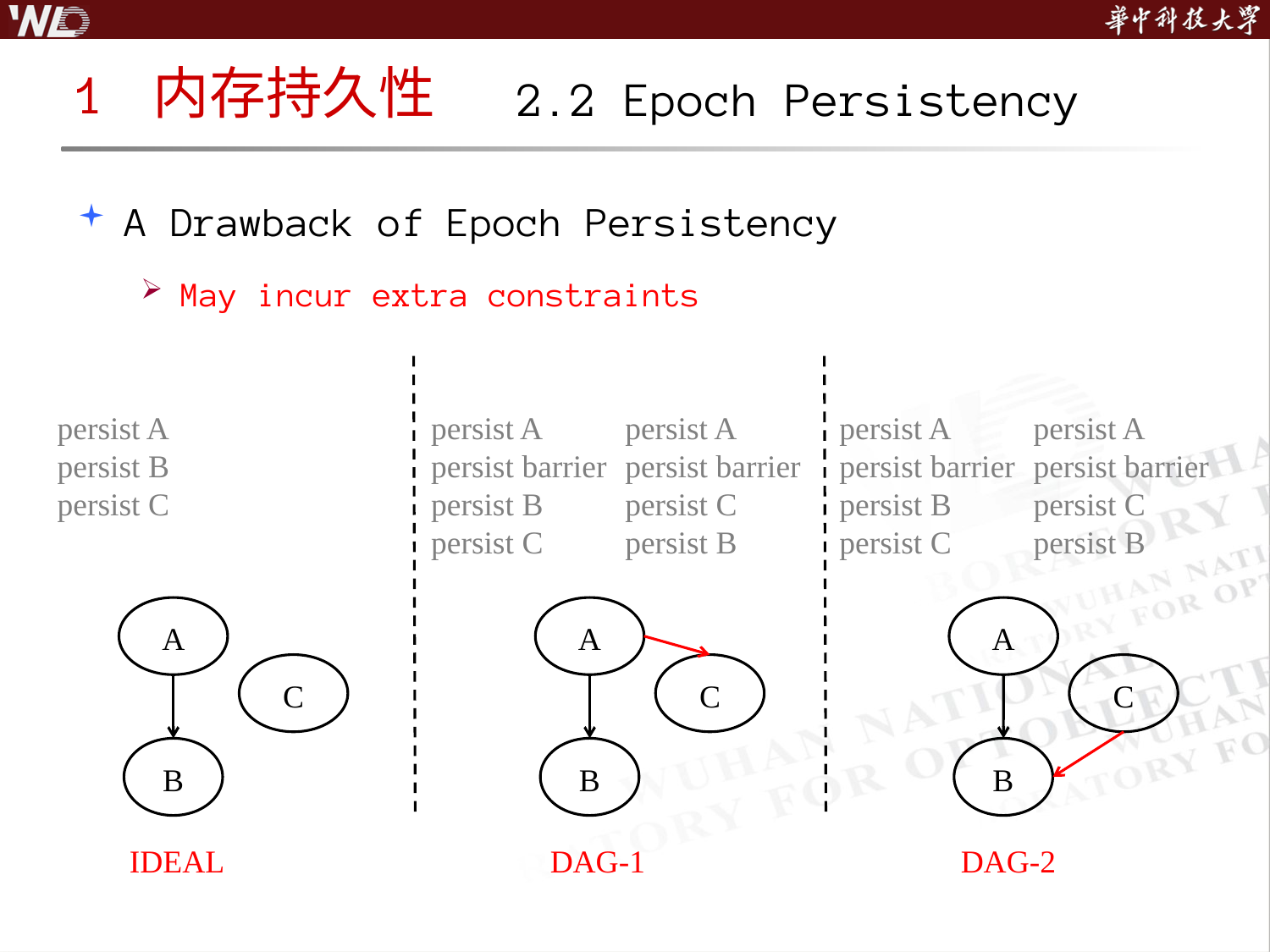

# 1 内存持久性
2.2 Epoch Persistency
A Drawback of Epoch Persistency
May incur extra constraints
persist A
persist B
persist C
persist A
persist barrier
persist B
persist C
persist A
persist barrier
persist C
persist B
persist A
persist barrier
persist B
persist C
persist A
persist barrier
persist C
persist B
A
A
A
C
C
C
B
B
B
  IDEAL
  DAG-1
  DAG-2